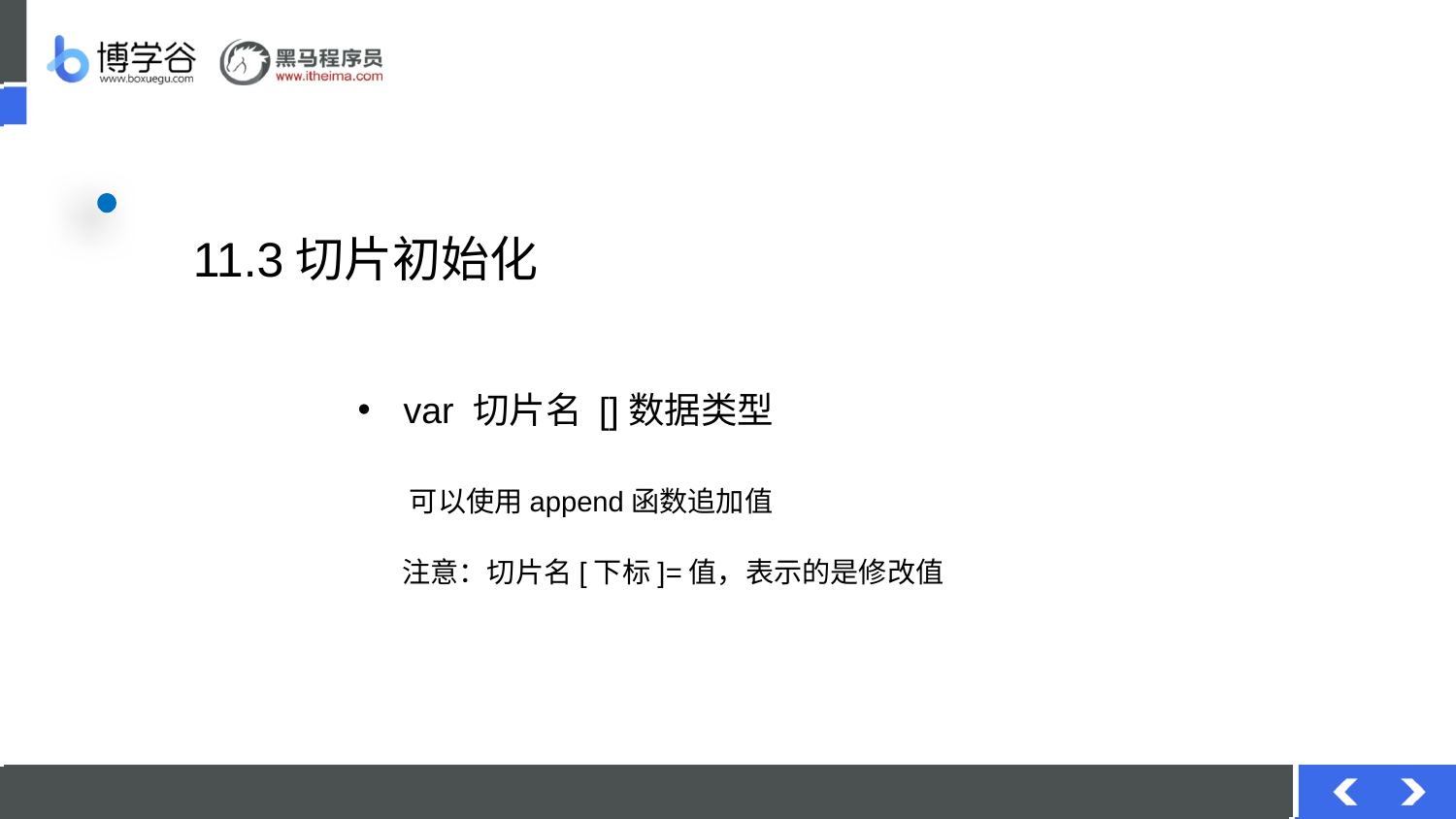

# 11.3切片初始化
var 切片名 []数据类型
可以使用append函数追加值
注意：切片名[下标]=值，表示的是修改值